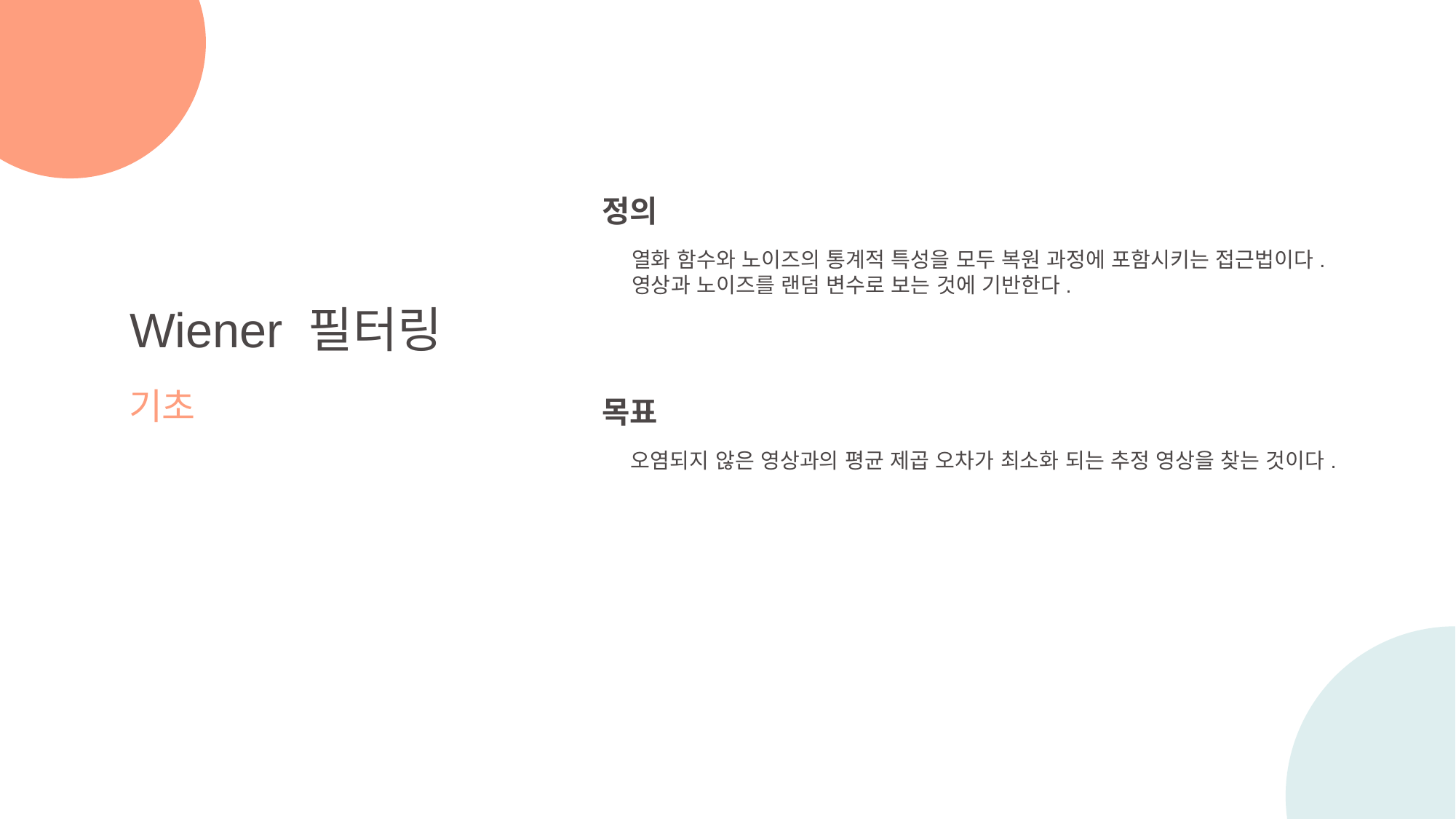

정의
열화 함수와 노이즈의 통계적 특성을 모두 복원 과정에 포함시키는 접근법이다.
영상과 노이즈를 랜덤 변수로 보는 것에 기반한다.
Wiener 필터링
기초
목표
오염되지 않은 영상과의 평균 제곱 오차가 최소화 되는 추정 영상을 찾는 것이다.